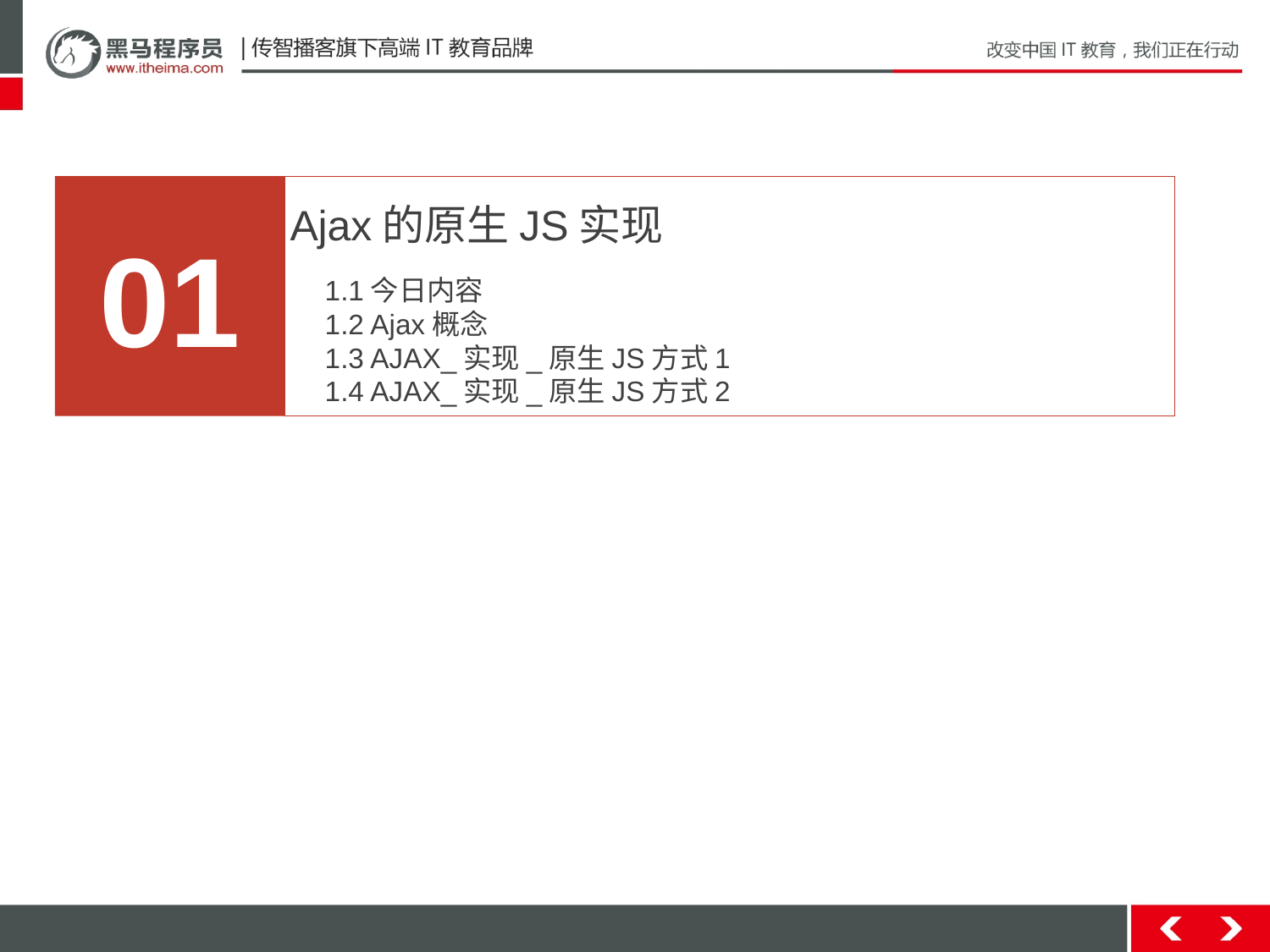

01

Ajax的原生JS实现
1.1今日内容
1.2 Ajax概念
1.3 AJAX_实现_原生JS方式1
1.4 AJAX_实现_原生JS方式2